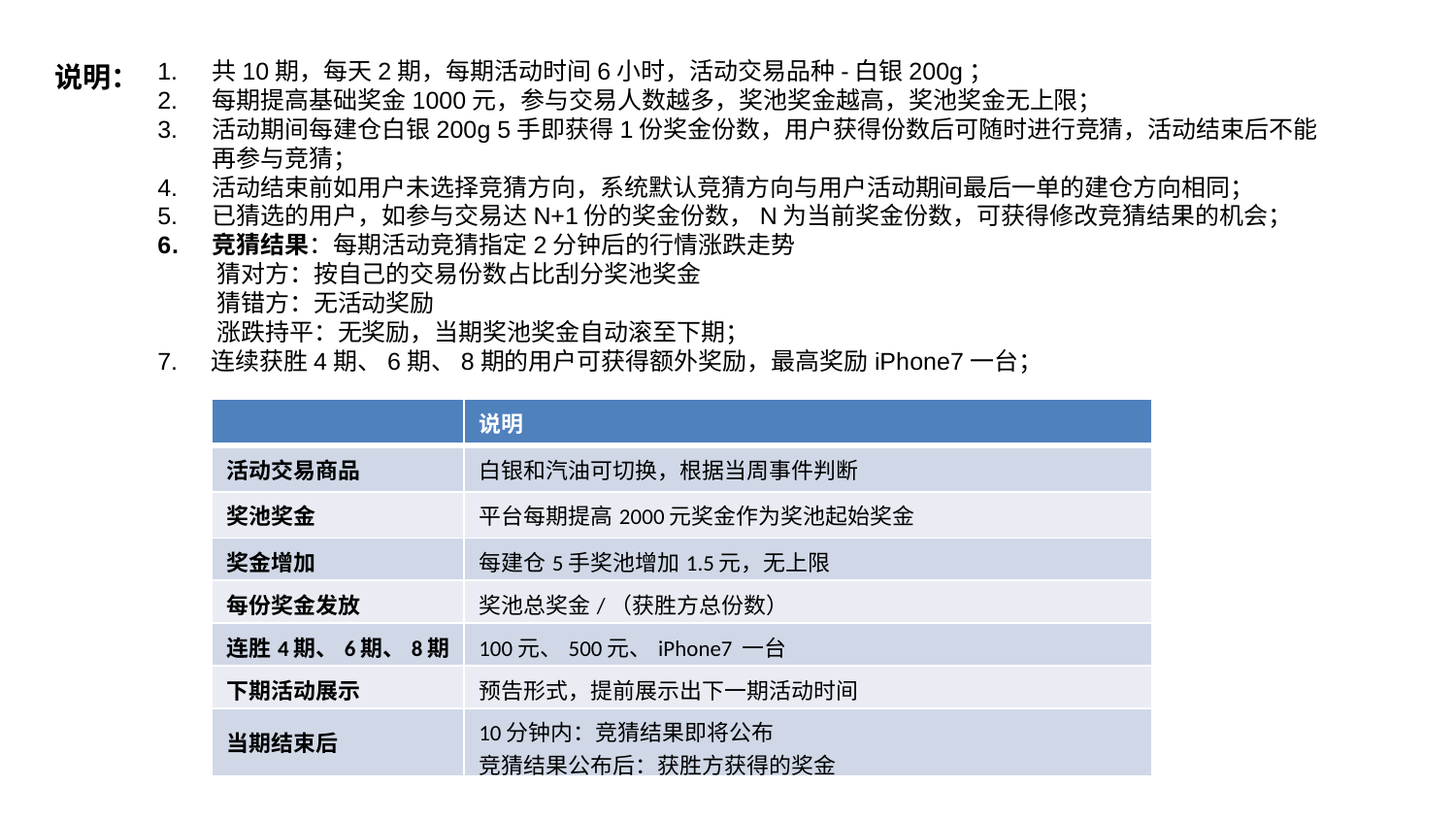

共10期，每天2期，每期活动时间6小时，活动交易品种-白银200g；
每期提高基础奖金1000元，参与交易人数越多，奖池奖金越高，奖池奖金无上限；
活动期间每建仓白银200g 5手即获得1份奖金份数，用户获得份数后可随时进行竞猜，活动结束后不能再参与竞猜；
活动结束前如用户未选择竞猜方向，系统默认竞猜方向与用户活动期间最后一单的建仓方向相同；
已猜选的用户，如参与交易达N+1份的奖金份数，N为当前奖金份数，可获得修改竞猜结果的机会；
竞猜结果：每期活动竞猜指定2分钟后的行情涨跌走势
          猜对方：按自己的交易份数占比刮分奖池奖金
          猜错方：无活动奖励
          涨跌持平：无奖励，当期奖池奖金自动滚至下期；
7.    连续获胜4期、6期、8期的用户可获得额外奖励，最高奖励iPhone7一台；
说明：
|  | 说明 |
| --- | --- |
| 活动交易商品 | 白银和汽油可切换，根据当周事件判断 |
| 奖池奖金 | 平台每期提高2000元奖金作为奖池起始奖金 |
| 奖金增加 | 每建仓5手奖池增加1.5元，无上限 |
| 每份奖金发放 | 奖池总奖金/（获胜方总份数） |
| 连胜4期、6期、8期 | 100元、500元、iPhone7 一台 |
| 下期活动展示 | 预告形式，提前展示出下一期活动时间 |
| 当期结束后 | 10分钟内：竞猜结果即将公布 竞猜结果公布后：获胜方获得的奖金 |